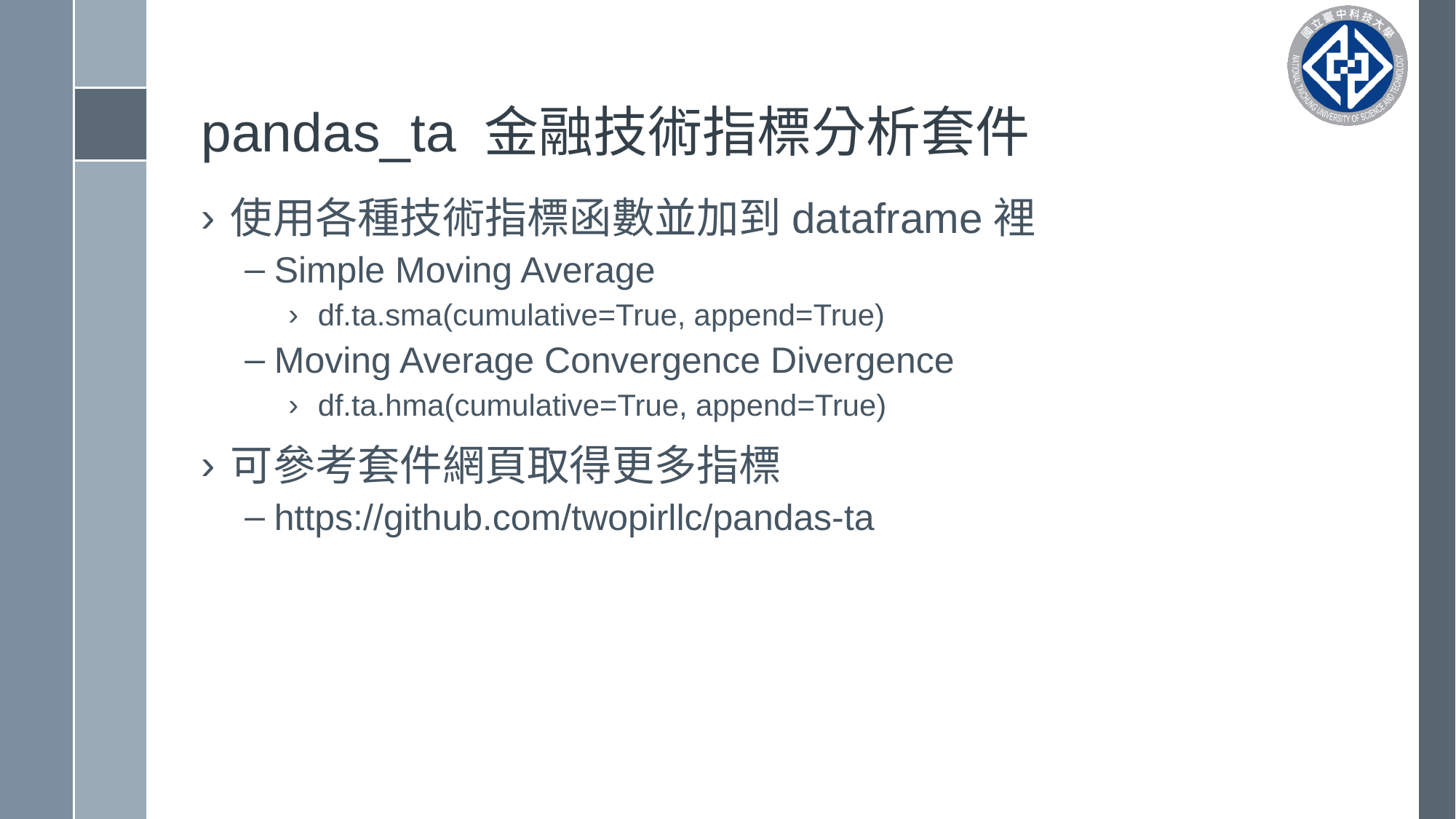

# pandas_ta 金融技術指標分析套件
使用各種技術指標函數並加到dataframe裡
Simple Moving Average
df.ta.sma(cumulative=True, append=True)
Moving Average Convergence Divergence
df.ta.hma(cumulative=True, append=True)
可參考套件網頁取得更多指標
https://github.com/twopirllc/pandas-ta